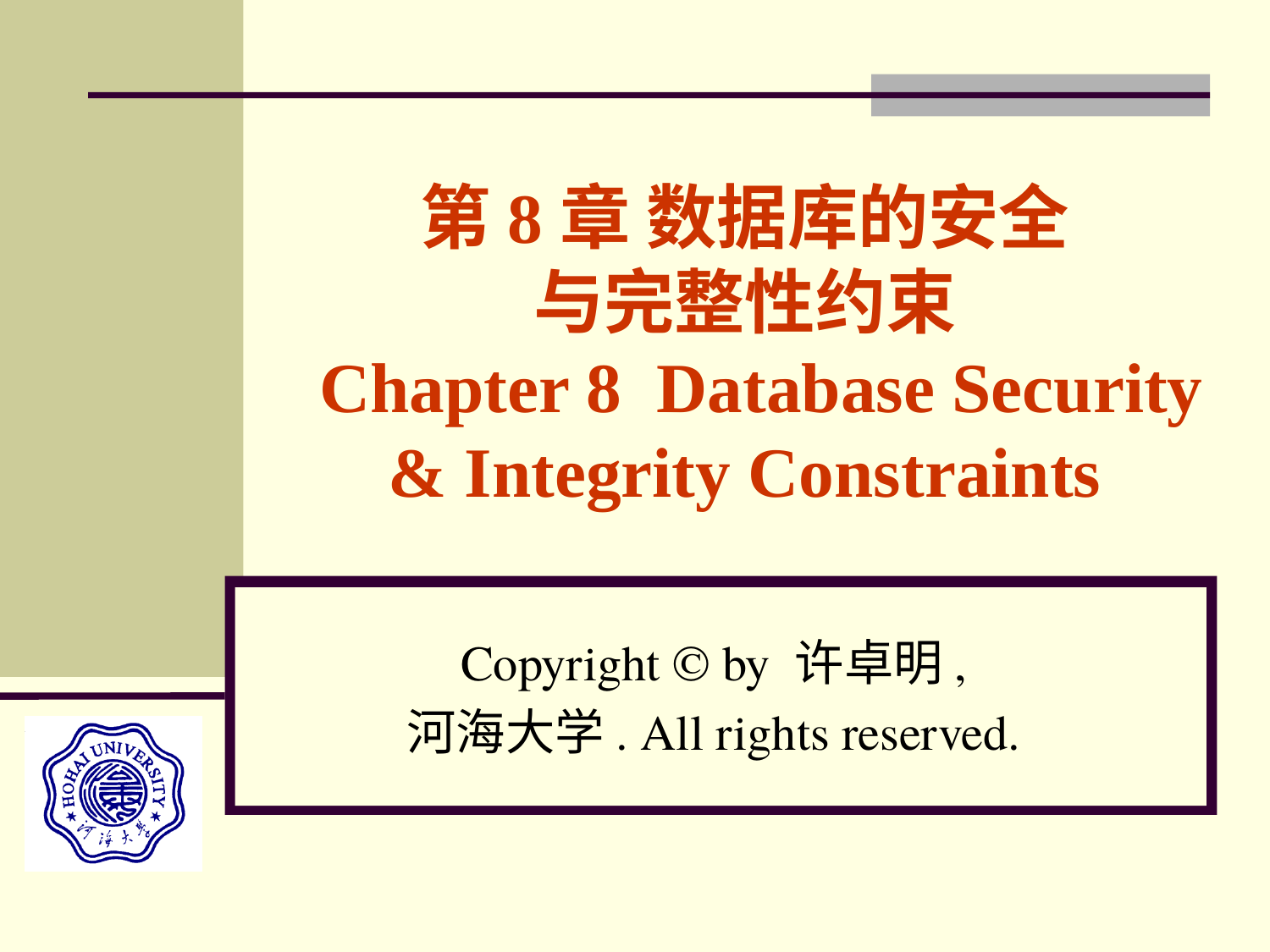

# 第8章 数据库的安全 与完整性约束 Chapter 8  Database Security & Integrity Constraints
Copyright © by 许卓明,
河海大学. All rights reserved.